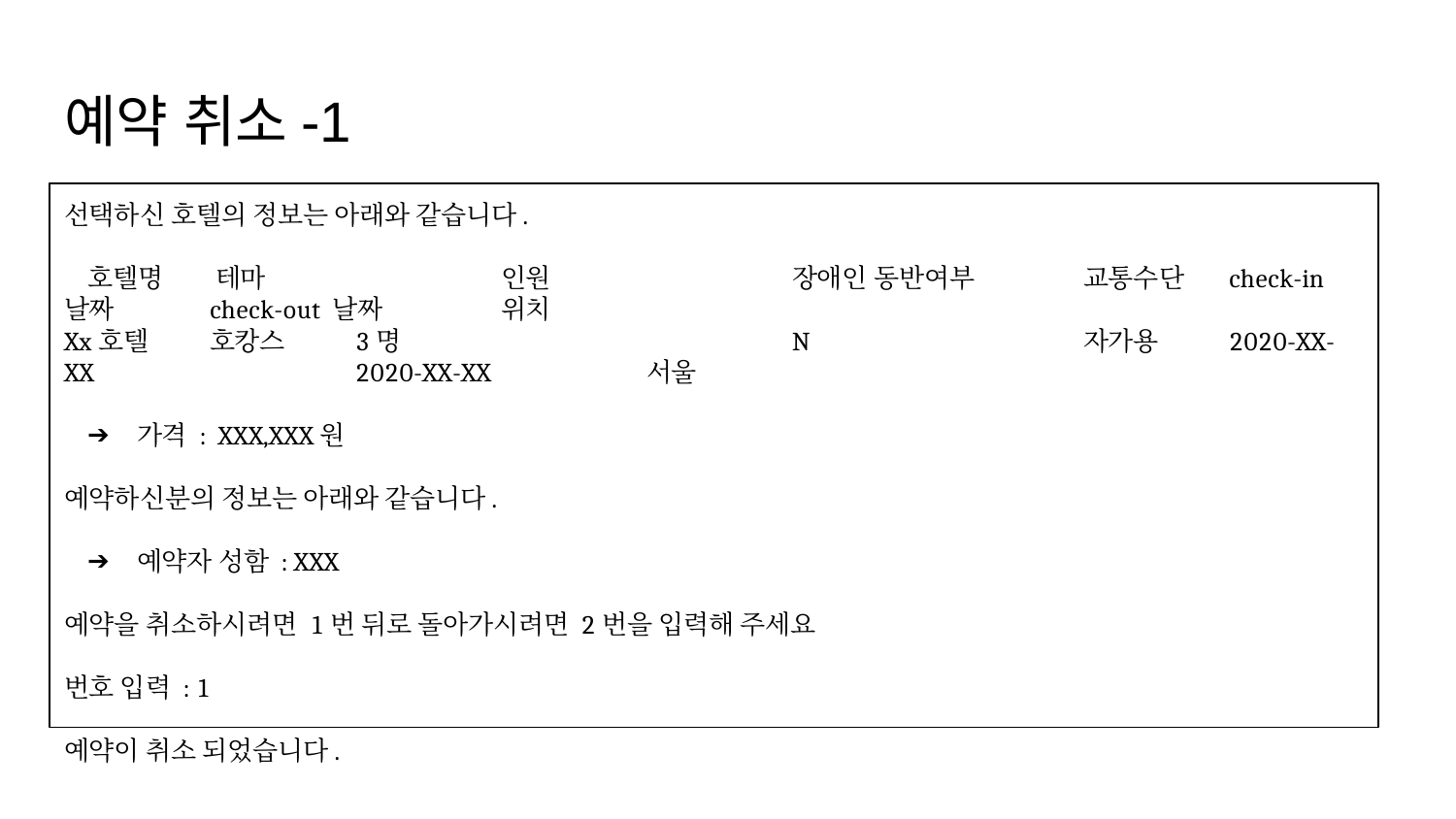

# 예약 취소-1
선택하신 호텔의 정보는 아래와 같습니다.

   호텔명	 테마		인원		장애인 동반여부 	교통수단	check-in 날짜	check-out 날짜	위치
Xx호텔	호캉스	3명			N		자가용	2020-XX-XX		2020-XX-XX		서울

가격 :  XXX,XXX원

예약하신분의 정보는 아래와 같습니다.

예약자 성함 : XXX

예약을 취소하시려면 1번 뒤로 돌아가시려면 2번을 입력해 주세요

번호 입력 : 1

예약이 취소 되었습니다.